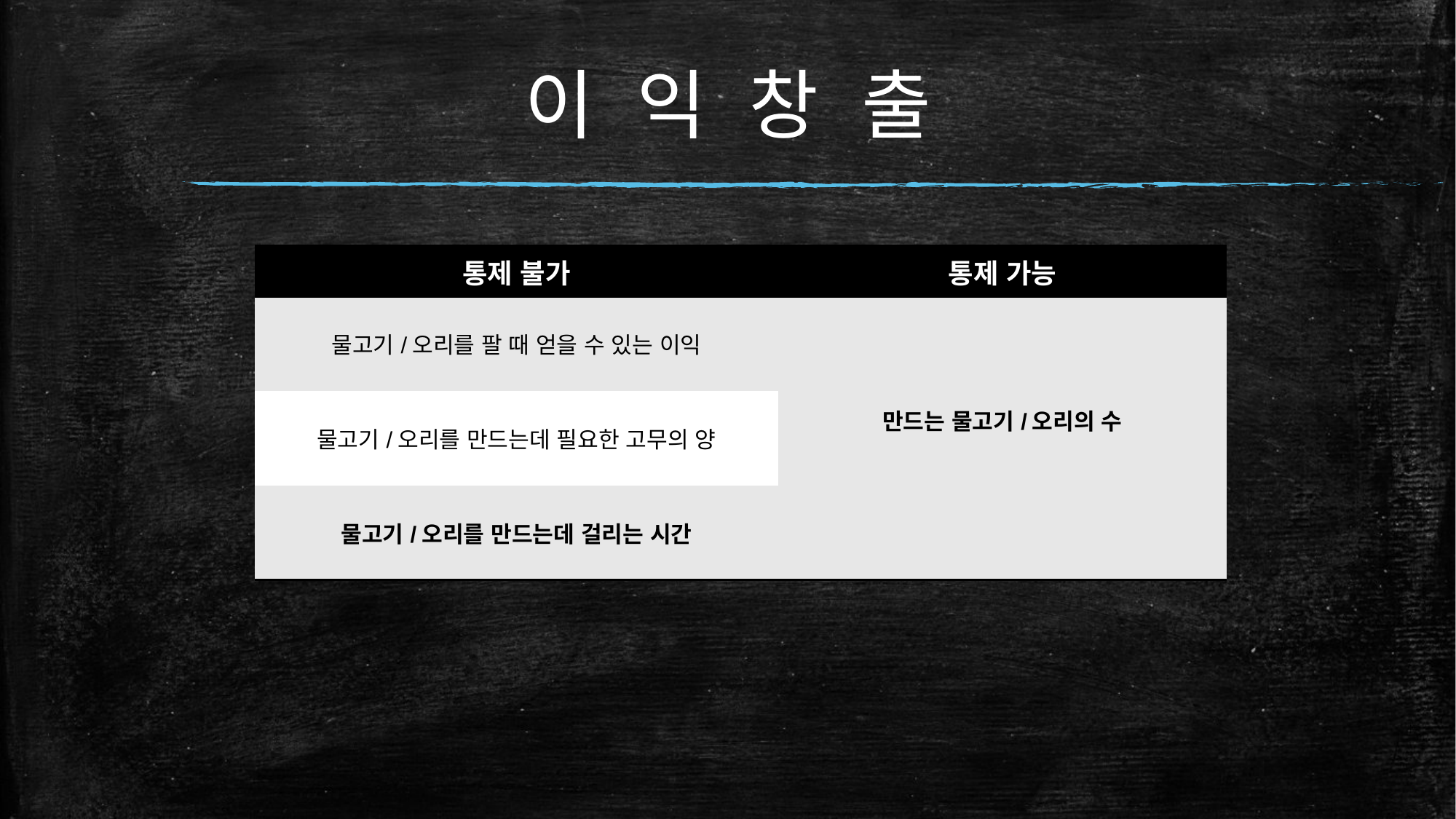

# 이  익  창  출

| 통제 불가 | 통제 가능 |
| --- | --- |
| 물고기/오리를 팔 때 얻을 수 있는 이익 | 만드는 물고기/오리의 수 |
| 물고기/오리를 만드는데 필요한 고무의 양 |  |
| 물고기/오리를 만드는데 걸리는 시간 |  |